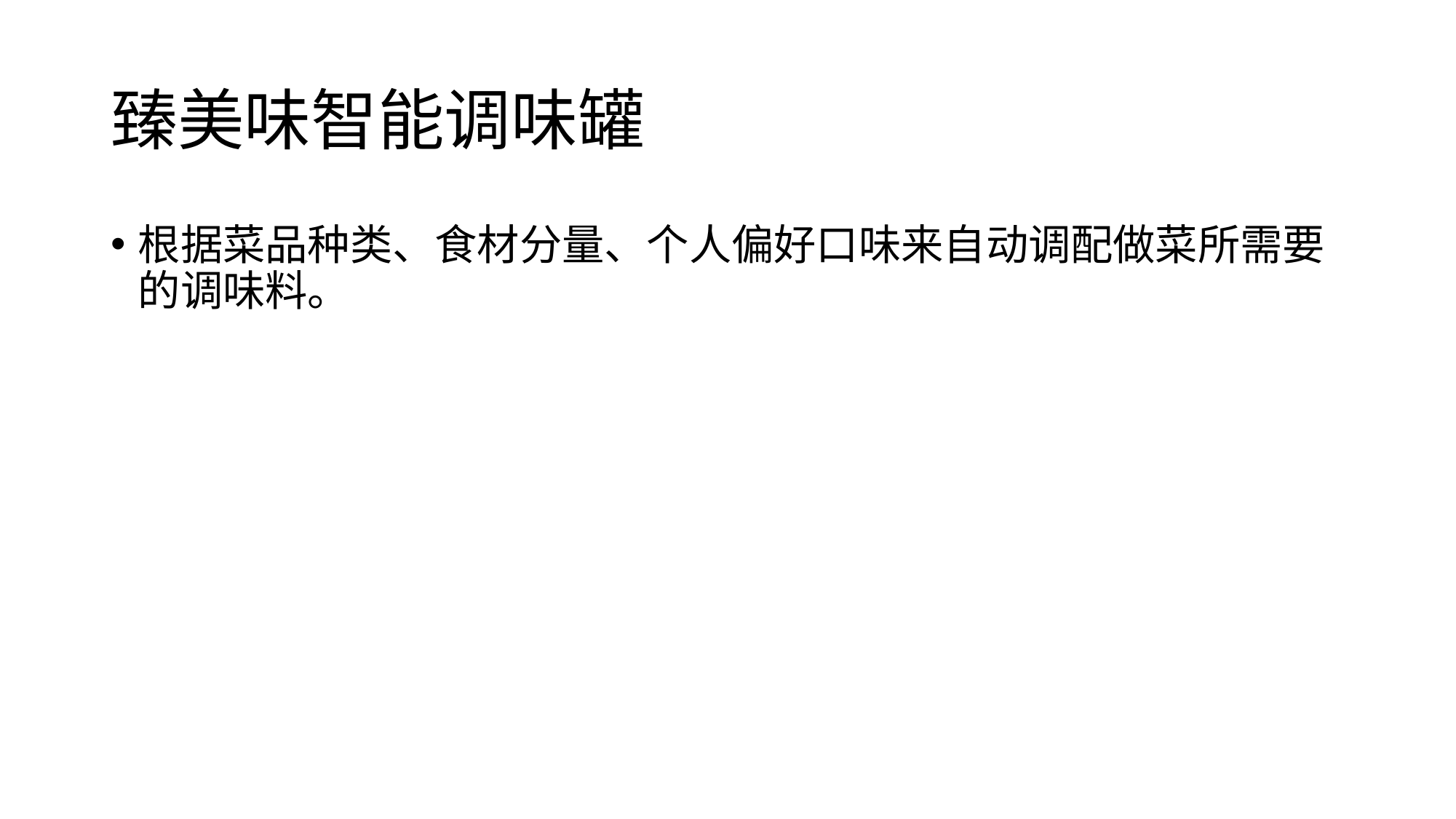

# 臻美味智能调味罐
根据菜品种类、食材分量、个人偏好口味来自动调配做菜所需要的调味料。